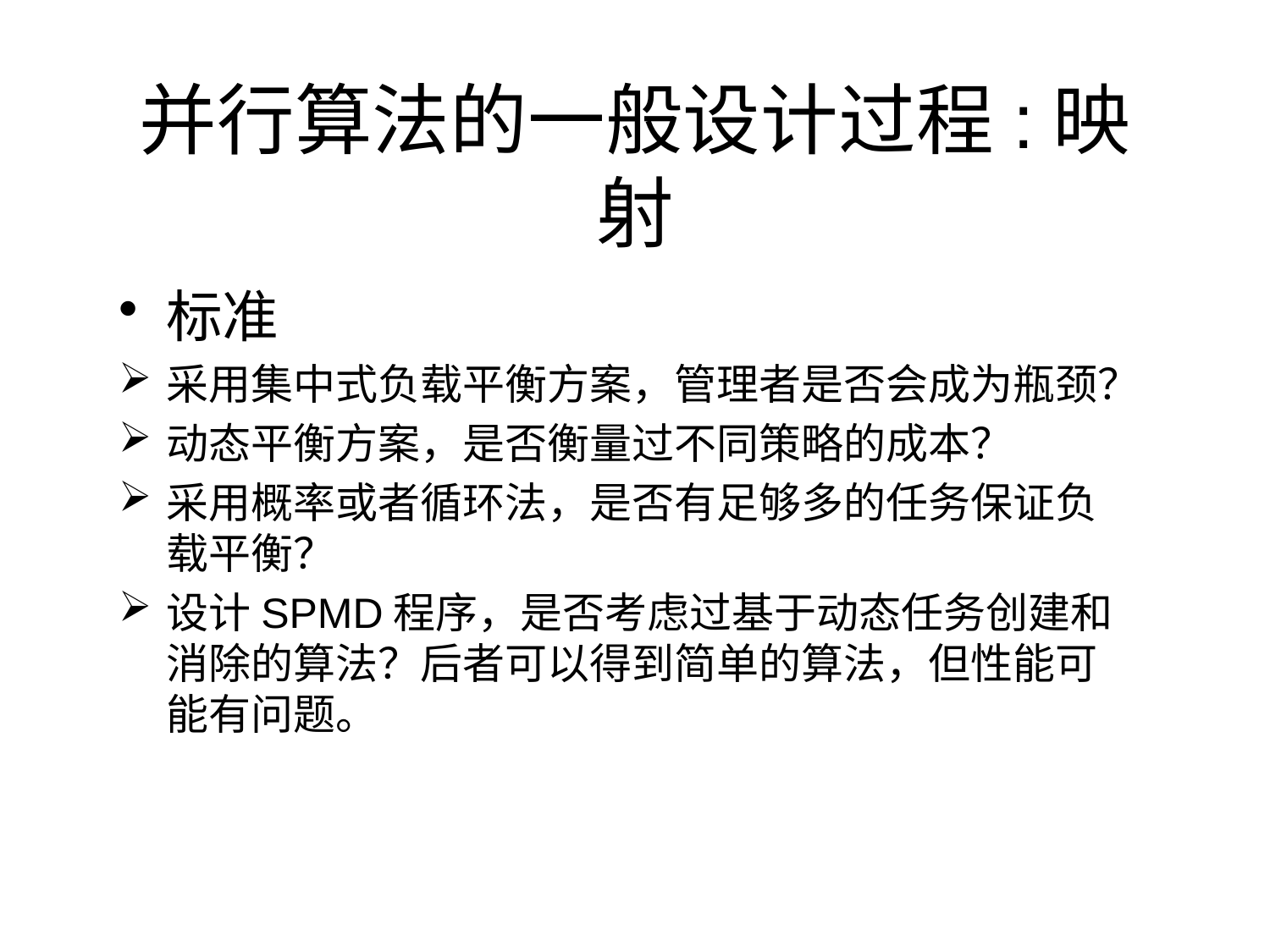

# 并行算法的一般设计过程:映射
标准
采用集中式负载平衡方案，管理者是否会成为瓶颈？
动态平衡方案，是否衡量过不同策略的成本？
采用概率或者循环法，是否有足够多的任务保证负载平衡？
设计SPMD程序，是否考虑过基于动态任务创建和消除的算法？后者可以得到简单的算法，但性能可能有问题。